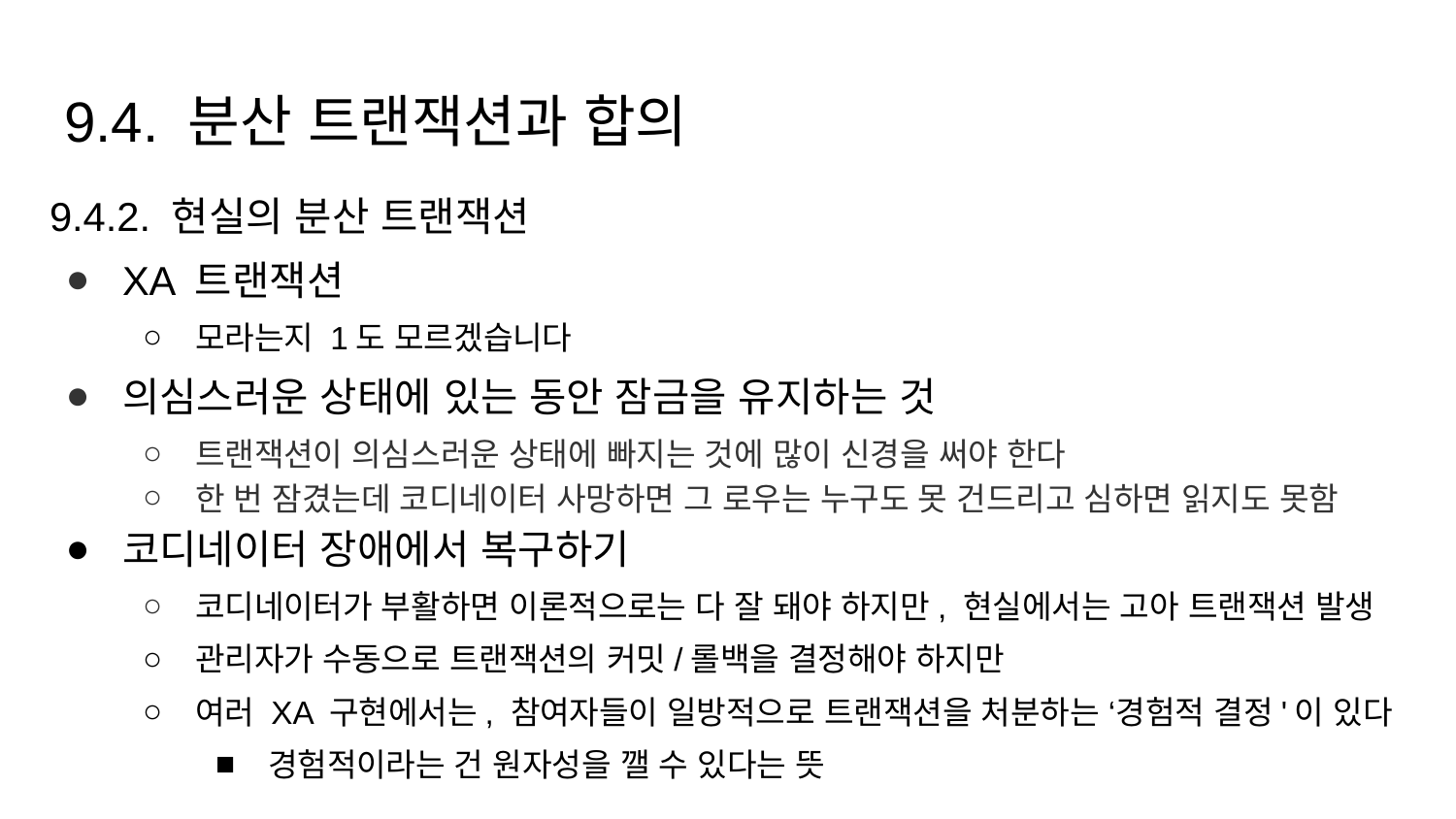

# 9.4. 분산 트랜잭션과 합의
9.4.2. 현실의 분산 트랜잭션
XA 트랜잭션
모라는지 1도 모르겠습니다
의심스러운 상태에 있는 동안 잠금을 유지하는 것
트랜잭션이 의심스러운 상태에 빠지는 것에 많이 신경을 써야 한다
한 번 잠겼는데 코디네이터 사망하면 그 로우는 누구도 못 건드리고 심하면 읽지도 못함
코디네이터 장애에서 복구하기
코디네이터가 부활하면 이론적으로는 다 잘 돼야 하지만, 현실에서는 고아 트랜잭션 발생
관리자가 수동으로 트랜잭션의 커밋/롤백을 결정해야 하지만
여러 XA 구현에서는, 참여자들이 일방적으로 트랜잭션을 처분하는 ‘경험적 결정'이 있다
경험적이라는 건 원자성을 깰 수 있다는 뜻